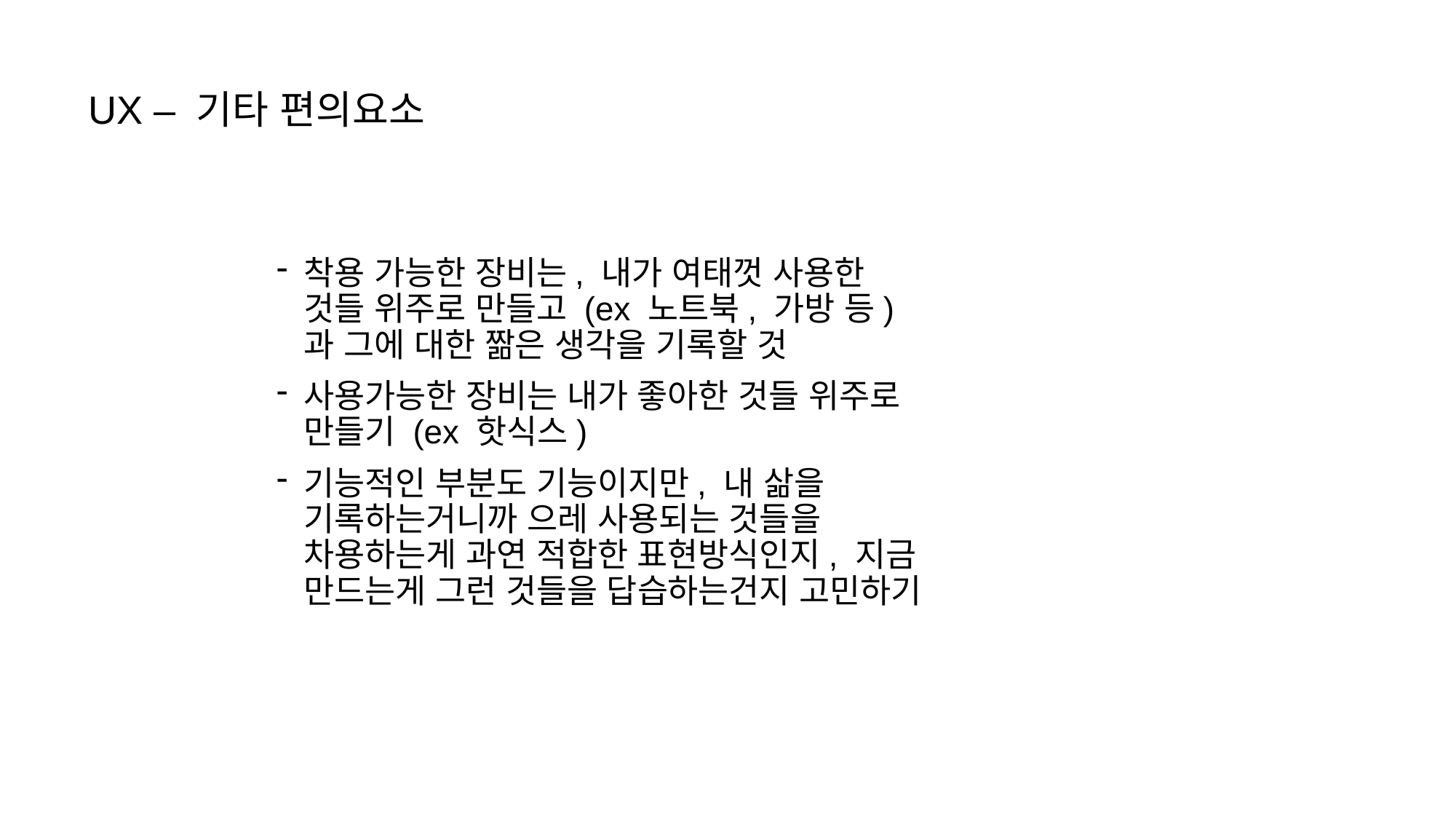

UX – 기타 편의요소

착용 가능한 장비는, 내가 여태껏 사용한 것들 위주로 만들고 (ex 노트북, 가방 등)과 그에 대한 짦은 생각을 기록할 것
사용가능한 장비는 내가 좋아한 것들 위주로 만들기 (ex 핫식스)
기능적인 부분도 기능이지만, 내 삶을 기록하는거니까 으레 사용되는 것들을 차용하는게 과연 적합한 표현방식인지, 지금 만드는게 그런 것들을 답습하는건지 고민하기